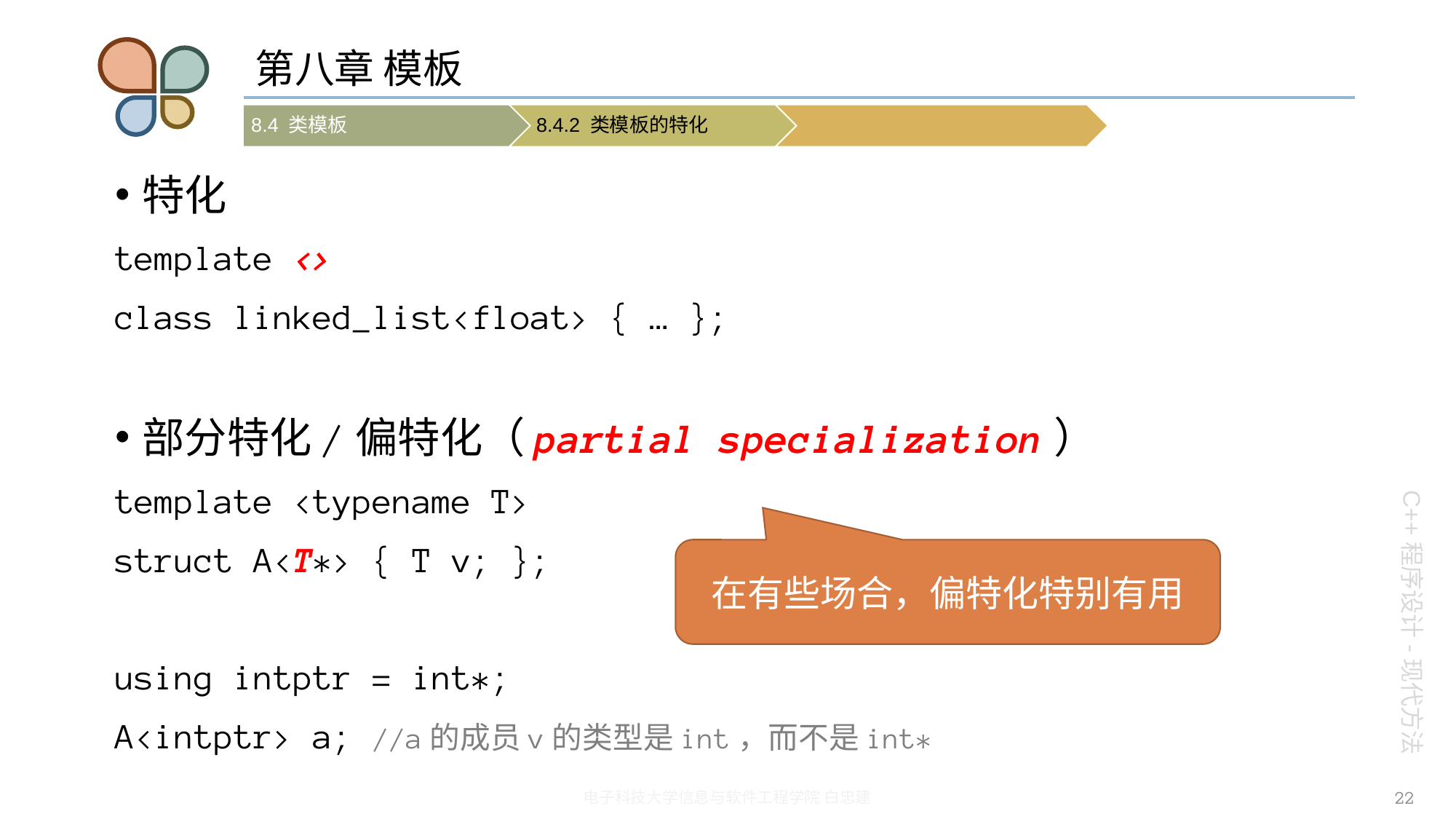

# 第八章 模板
8.4 类模板
8.4.2 类模板的特化

特化
template <>
class linked_list<float> { … };

部分特化/偏特化（partial specialization）
template <typename T>
struct A<T*> { T v; };

using intptr = int*;
A<intptr> a; //a的成员v的类型是int，而不是int*
在有些场合，偏特化特别有用
22